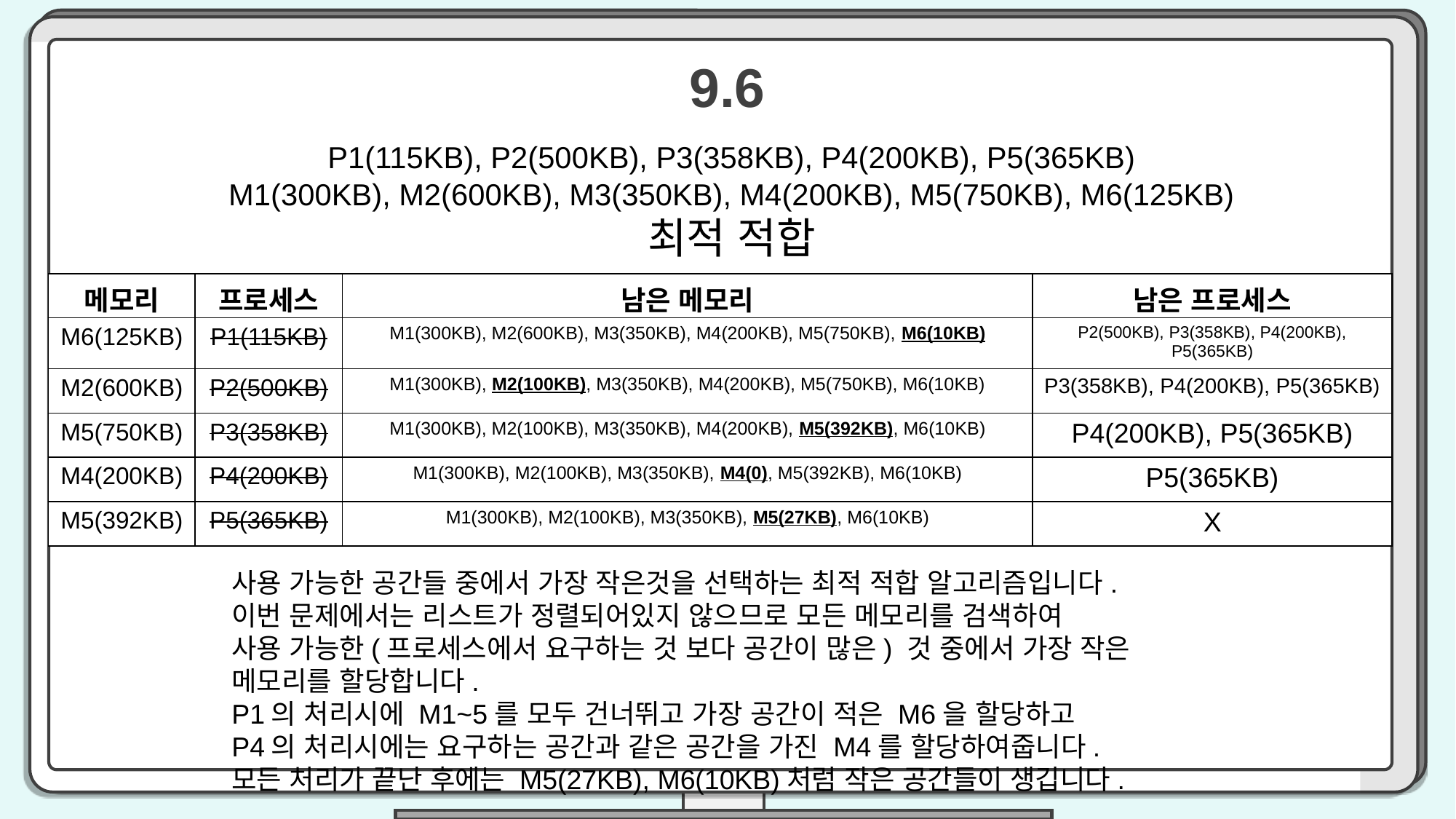

9.6
P1(115KB), P2(500KB), P3(358KB), P4(200KB), P5(365KB)
M1(300KB), M2(600KB), M3(350KB), M4(200KB), M5(750KB), M6(125KB)
최적 적합

| 메모리 | 프로세스 | 남은 메모리 | 남은 프로세스 |
| --- | --- | --- | --- |
| M6(125KB) | P1(115KB) | M1(300KB), M2(600KB), M3(350KB), M4(200KB), M5(750KB), M6(10KB) | P2(500KB), P3(358KB), P4(200KB), P5(365KB) |
| M2(600KB) | P2(500KB) | M1(300KB), M2(100KB), M3(350KB), M4(200KB), M5(750KB), M6(10KB) | P3(358KB), P4(200KB), P5(365KB) |
| M5(750KB) | P3(358KB) | M1(300KB), M2(100KB), M3(350KB), M4(200KB), M5(392KB), M6(10KB) | P4(200KB), P5(365KB) |
| M4(200KB) | P4(200KB) | M1(300KB), M2(100KB), M3(350KB), M4(0), M5(392KB), M6(10KB) | P5(365KB) |
| M5(392KB) | P5(365KB) | M1(300KB), M2(100KB), M3(350KB), M5(27KB), M6(10KB) | X |
사용 가능한 공간들 중에서 가장 작은것을 선택하는 최적 적합 알고리즘입니다.
이번 문제에서는 리스트가 정렬되어있지 않으므로 모든 메모리를 검색하여
사용 가능한(프로세스에서 요구하는 것 보다 공간이 많은) 것 중에서 가장 작은 메모리를 할당합니다.
P1의 처리시에 M1~5를 모두 건너뛰고 가장 공간이 적은 M6을 할당하고
P4의 처리시에는 요구하는 공간과 같은 공간을 가진 M4를 할당하여줍니다.
모든 처리가 끝난 후에는 M5(27KB), M6(10KB)처럼 작은 공간들이 생깁니다.